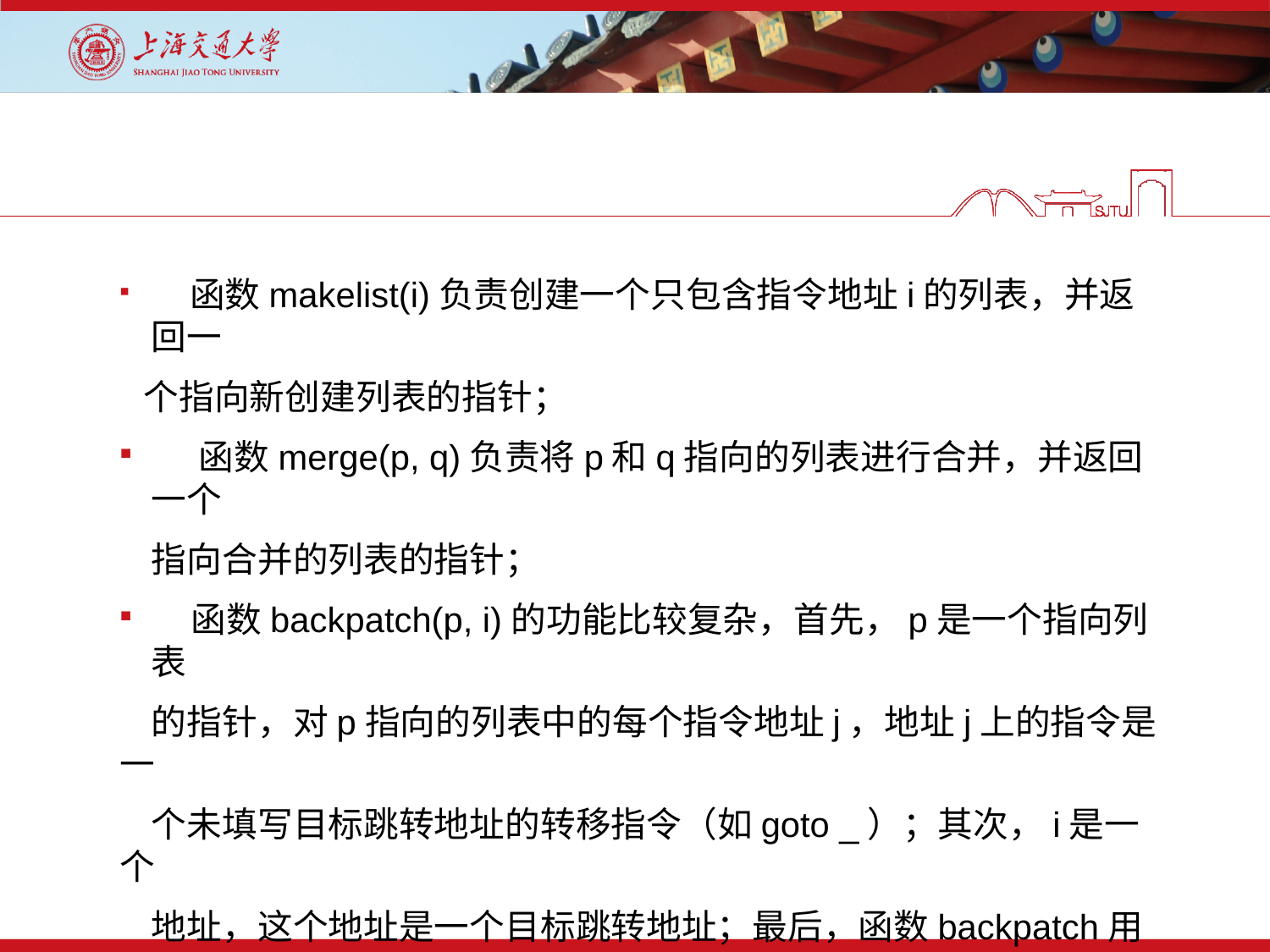

#

     函数makelist(i)负责创建一个只包含指令地址i的列表，并返回一
  个指向新创建列表的指针；
     函数merge(p, q)负责将p和q指向的列表进行合并，并返回一个
   指向合并的列表的指针；
    函数backpatch(p, i)的功能比较复杂，首先，p是一个指向列表
   的指针，对p指向的列表中的每个指令地址j，地址j上的指令是一
   个未填写目标跳转地址的转移指令（如goto _）；其次，i是一个
   地址，这个地址是一个目标跳转地址；最后，函数backpatch用i填
   写每个j上的转移指令的标跳转地址。